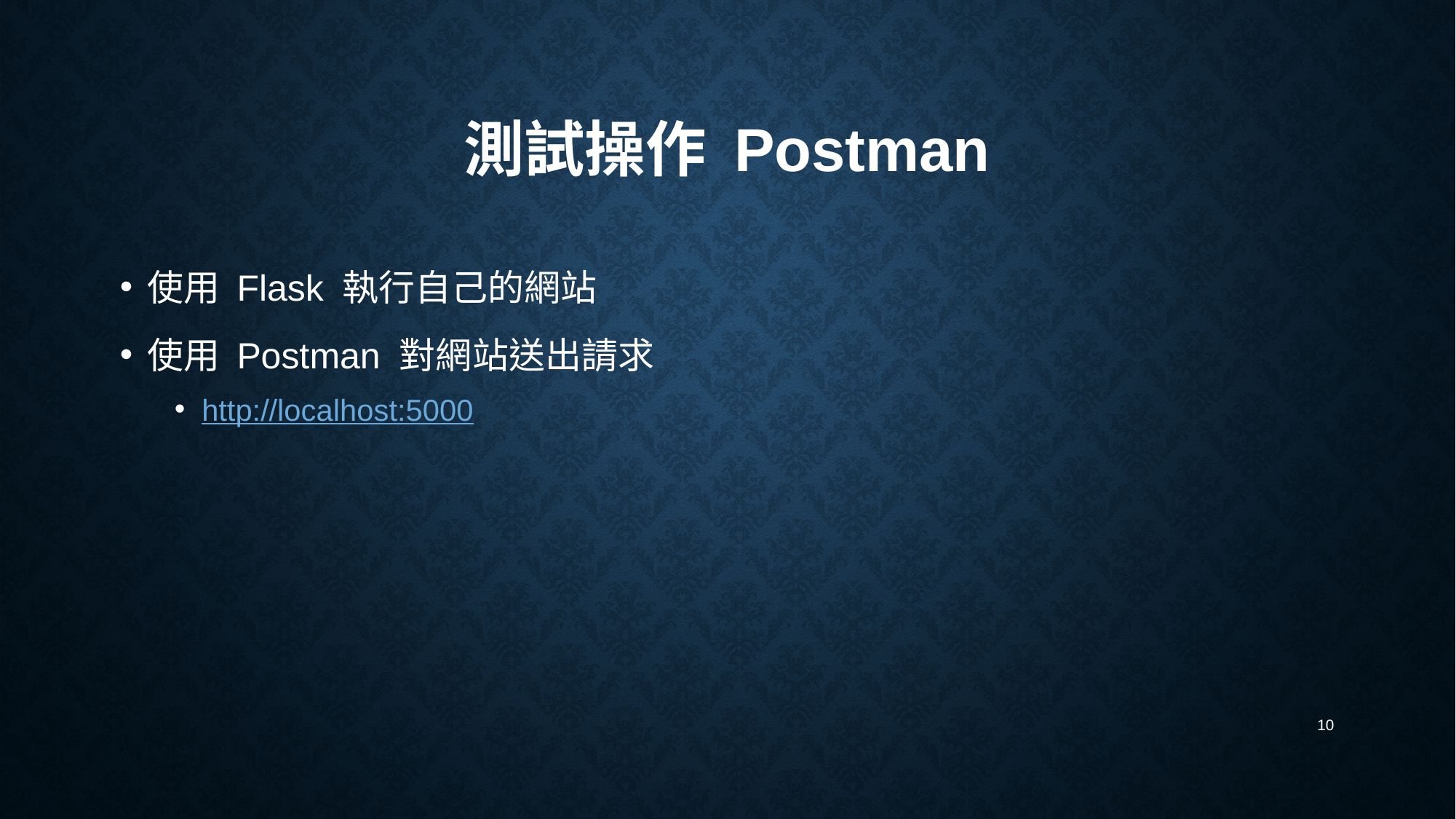

# 測試操作 Postman
使用 Flask 執行自己的網站
使用 Postman 對網站送出請求
http://localhost:5000

10